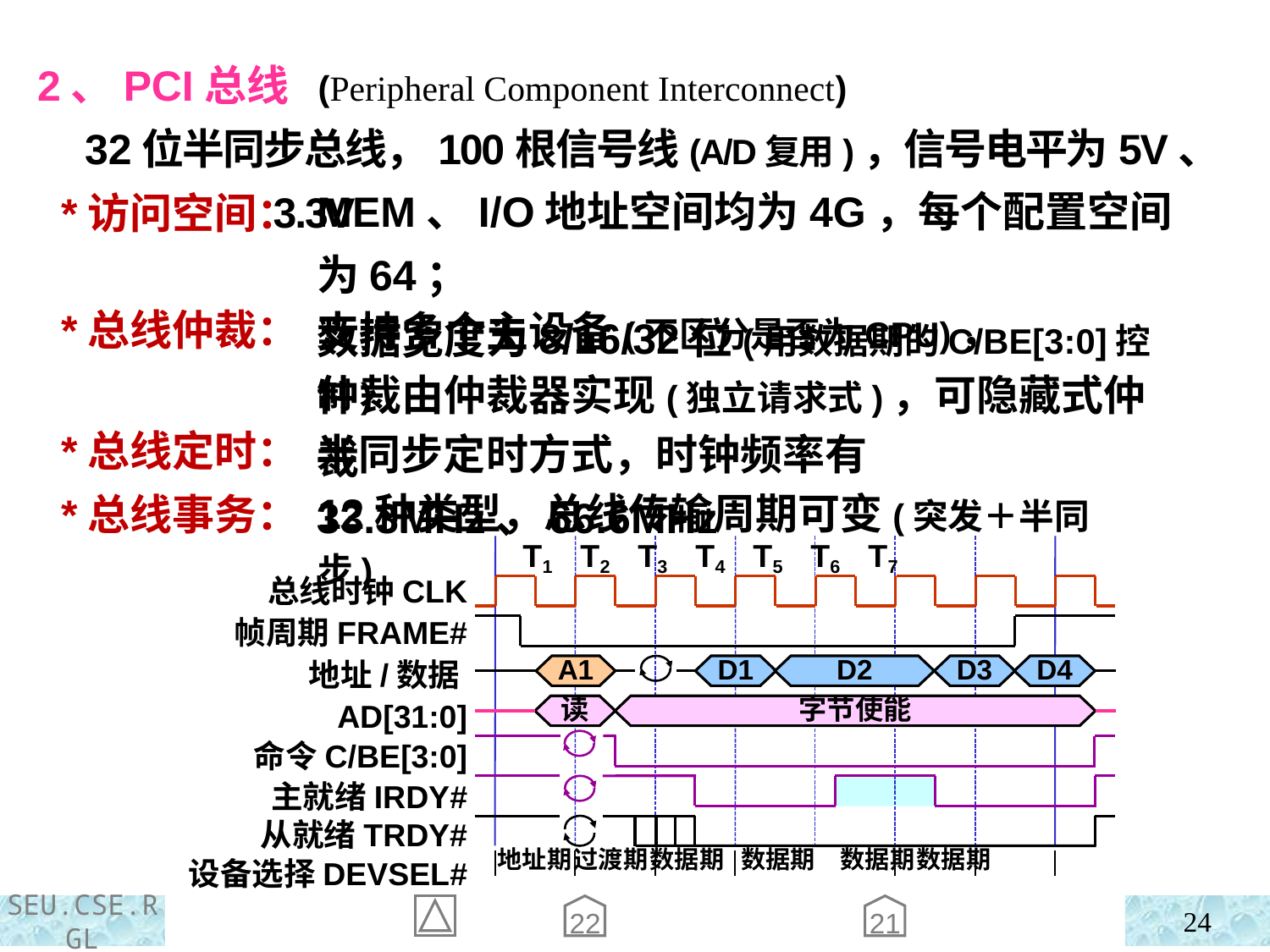

2、PCI总线  (Peripheral Component Interconnect)
    32位半同步总线，100根信号线(A/D复用)，信号电平为5V、3.3V
MEM、I/O地址空间均为4G，每个配置空间为64；
数据宽度为8/16/32位(用数据期的C/BE[3:0]控制)
  *访问空间：

  *总线仲裁：

  *总线定时：
  *总线事务：
支持多个主设备(不区分是否为CPU)，
仲裁由仲裁器实现(独立请求式)，可隐藏式仲裁
半同步定时方式，时钟频率有33.3MHz、66.6MHz
12种类型，总线传输周期可变(突发＋半同步)
T1    T2    T3    T4    T5    T6    T7
总线时钟CLK
帧周期FRAME#
地址/数据AD[31:0]
命令C/BE[3:0]
主就绪IRDY#
从就绪TRDY#
设备选择DEVSEL#

D1
D2
D3
D4
A1
读
字节使能

地址期 过渡期 数据期   数据期     数据期 数据期
22
21

24